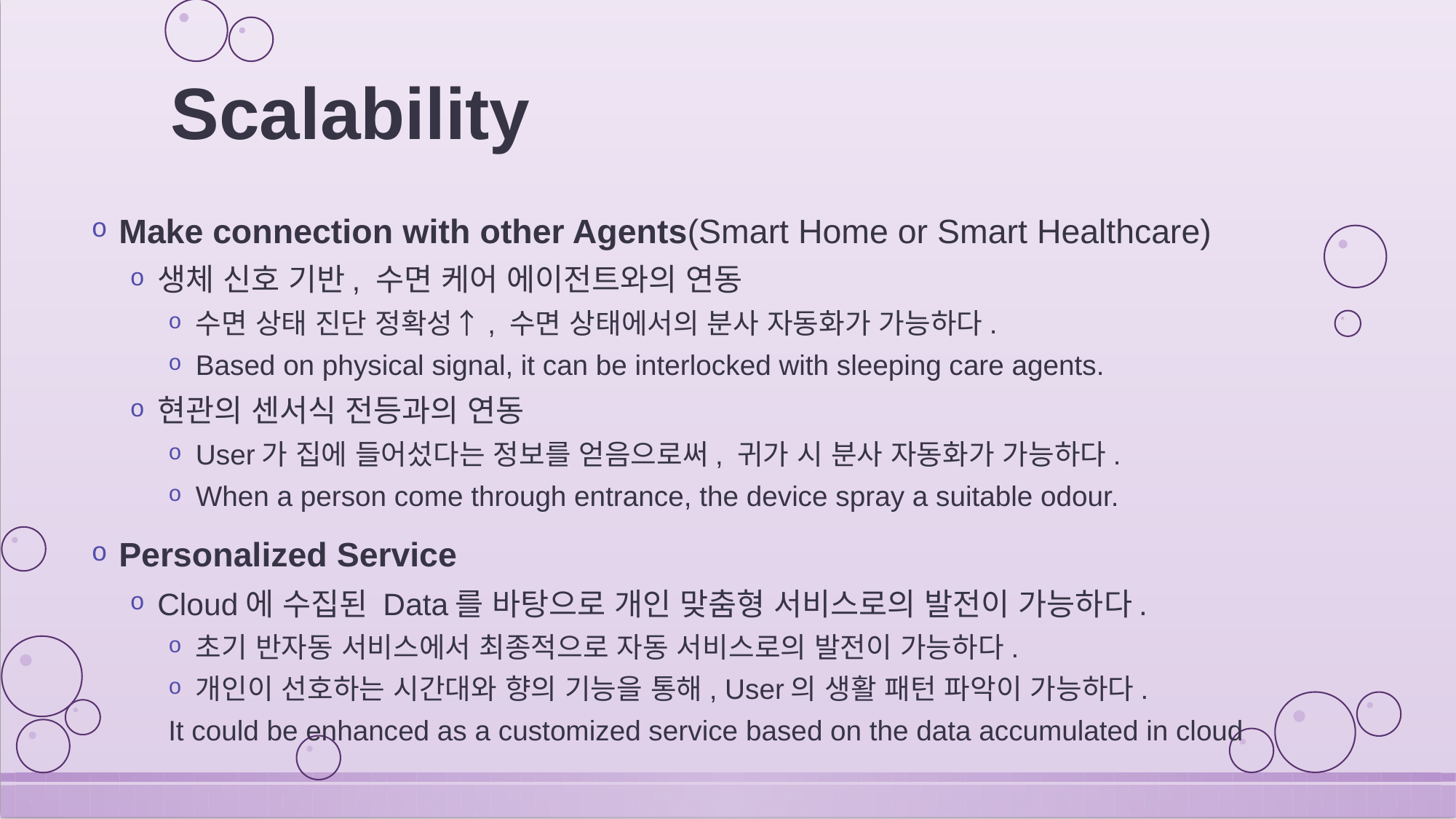

# Scalability
Make connection with other Agents(Smart Home or Smart Healthcare)
생체 신호 기반, 수면 케어 에이전트와의 연동
수면 상태 진단 정확성↑, 수면 상태에서의 분사 자동화가 가능하다.
Based on physical signal, it can be interlocked with sleeping care agents.
현관의 센서식 전등과의 연동
User가 집에 들어섰다는 정보를 얻음으로써, 귀가 시 분사 자동화가 가능하다.
When a person come through entrance, the device spray a suitable odour.
Personalized Service
Cloud에 수집된 Data를 바탕으로 개인 맞춤형 서비스로의 발전이 가능하다.
초기 반자동 서비스에서 최종적으로 자동 서비스로의 발전이 가능하다.
개인이 선호하는 시간대와 향의 기능을 통해, User의 생활 패턴 파악이 가능하다.
It could be enhanced as a customized service based on the data accumulated in cloud